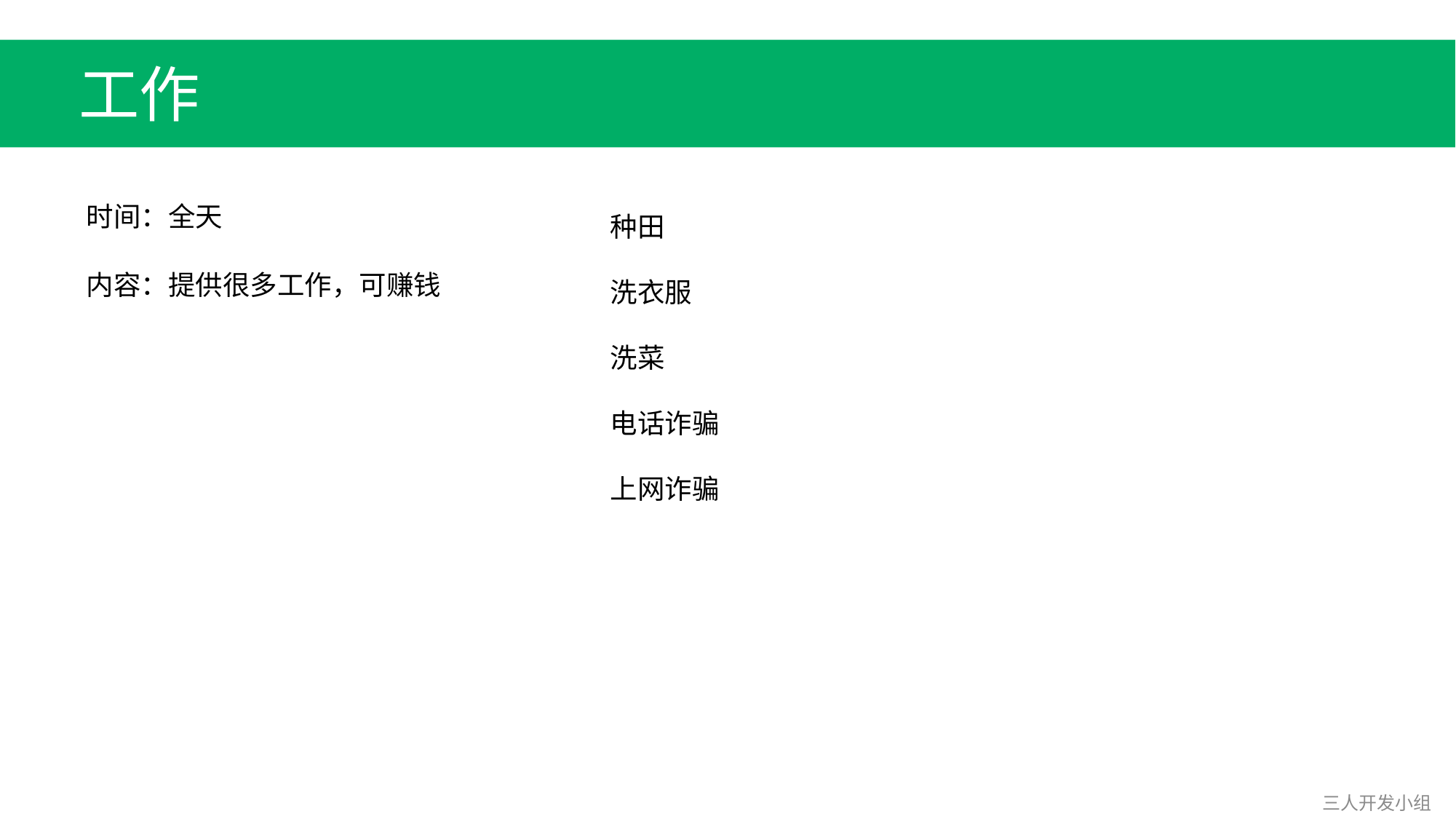

工作
时间：全天
种田

洗衣服

洗菜

电话诈骗

上网诈骗
内容：提供很多工作，可赚钱
三人开发小组